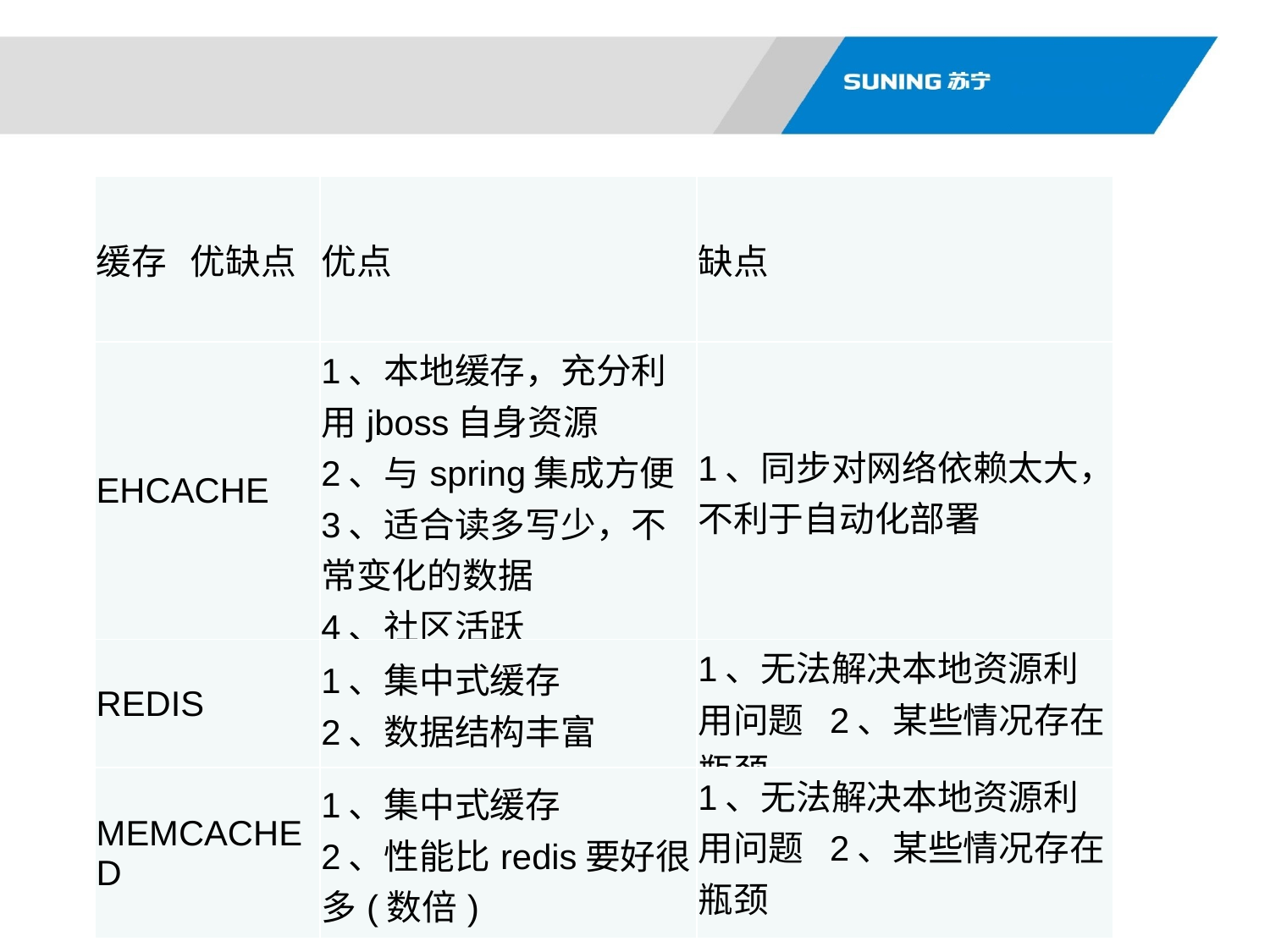

| 缓存 优缺点 | 优点 | 缺点 |
| --- | --- | --- |
| EHCACHE | 1、本地缓存，充分利用jboss自身资源 2、与spring集成方便 3、适合读多写少，不常变化的数据 4、社区活跃 | 1、同步对网络依赖太大，不利于自动化部署 |
| REDIS | 1、集中式缓存 2、数据结构丰富 | 1、无法解决本地资源利用问题 2、某些情况存在瓶颈 |
| MEMCACHED | 1、集中式缓存 2、性能比redis要好很多(数倍) | 1、无法解决本地资源利用问题 2、某些情况存在瓶颈 |